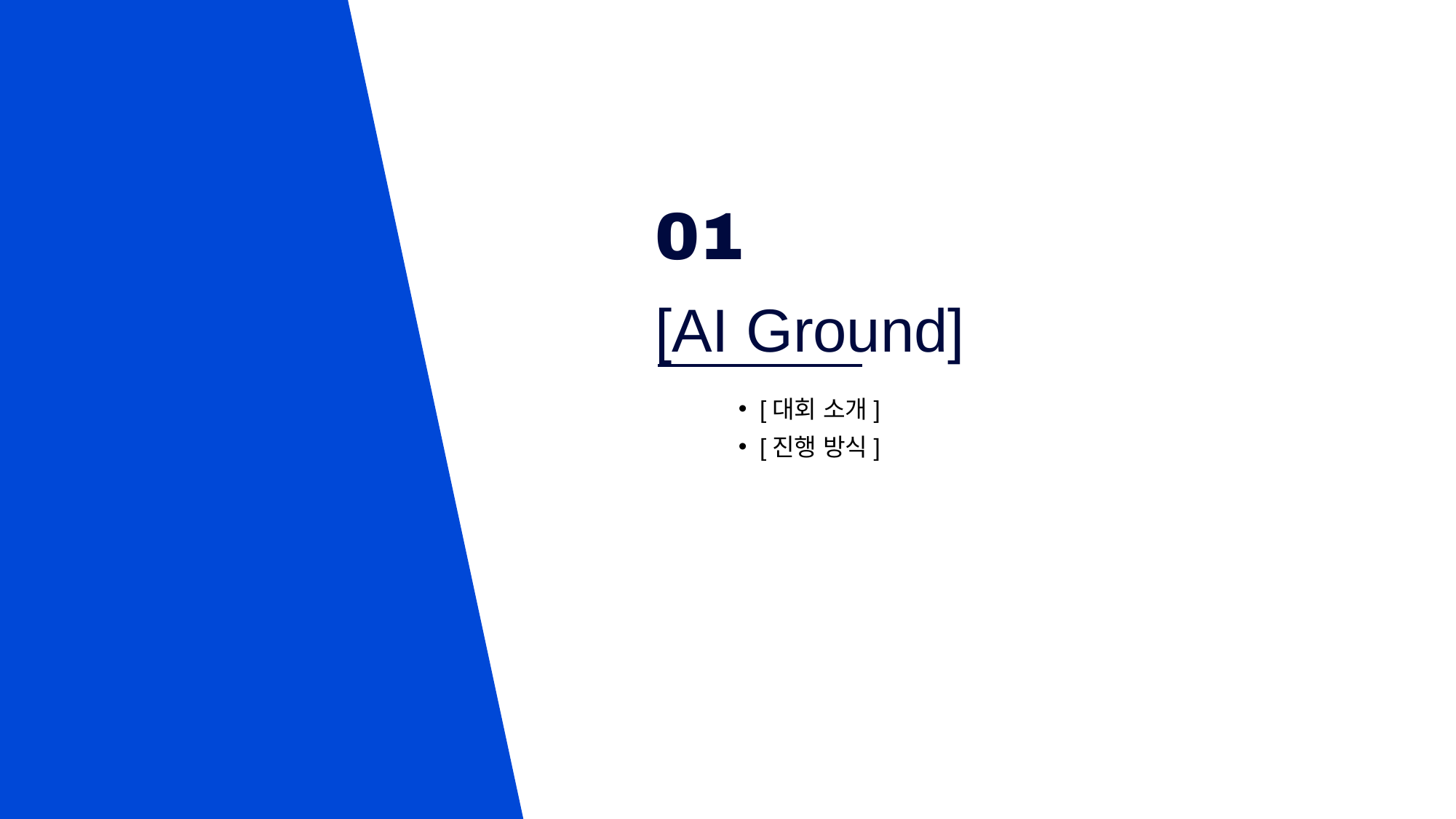

01
[AI Ground]
[대회 소개]
[진행 방식]